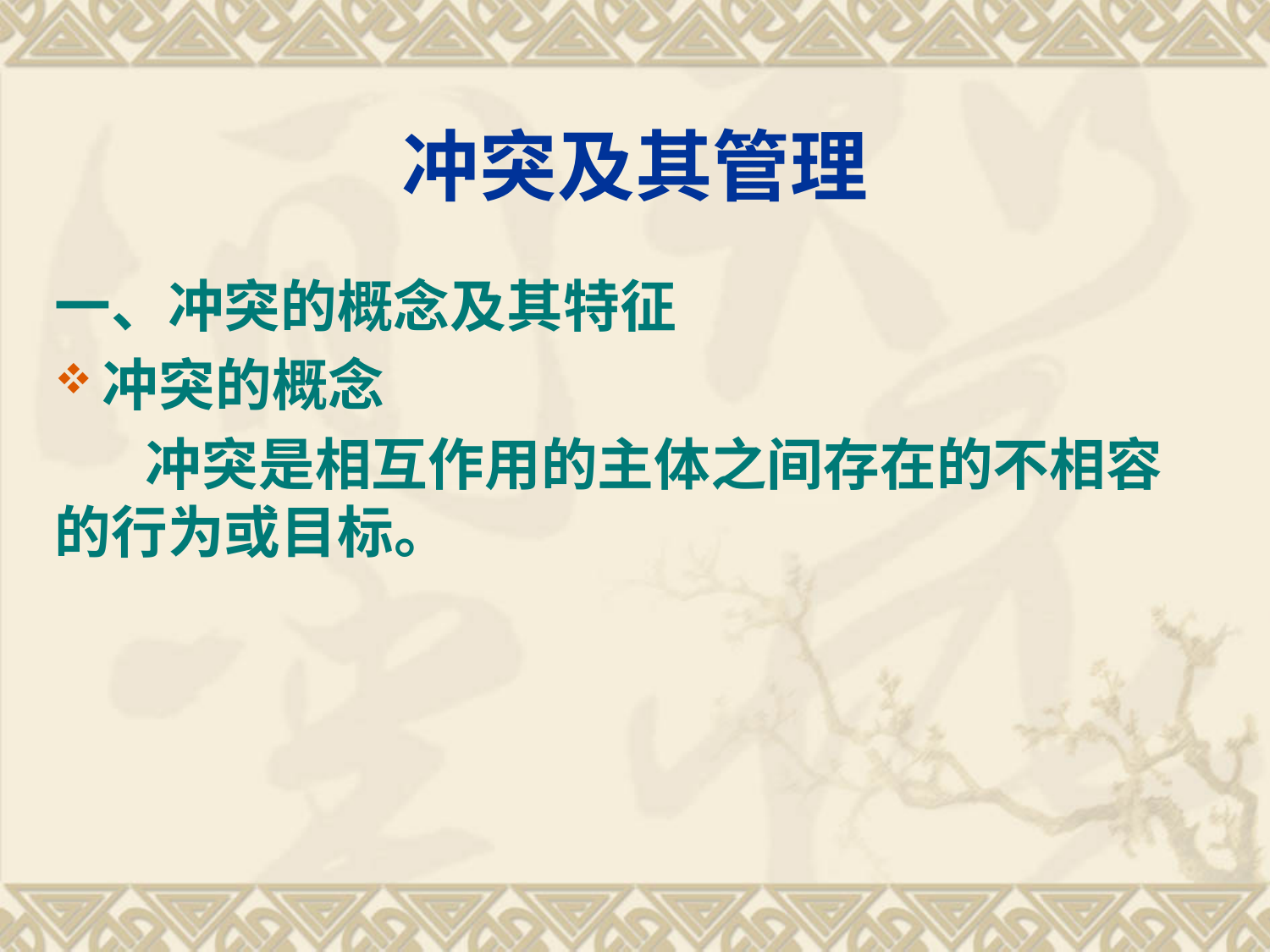

# 冲突及其管理
一、冲突的概念及其特征
冲突的概念
      冲突是相互作用的主体之间存在的不相容的行为或目标。